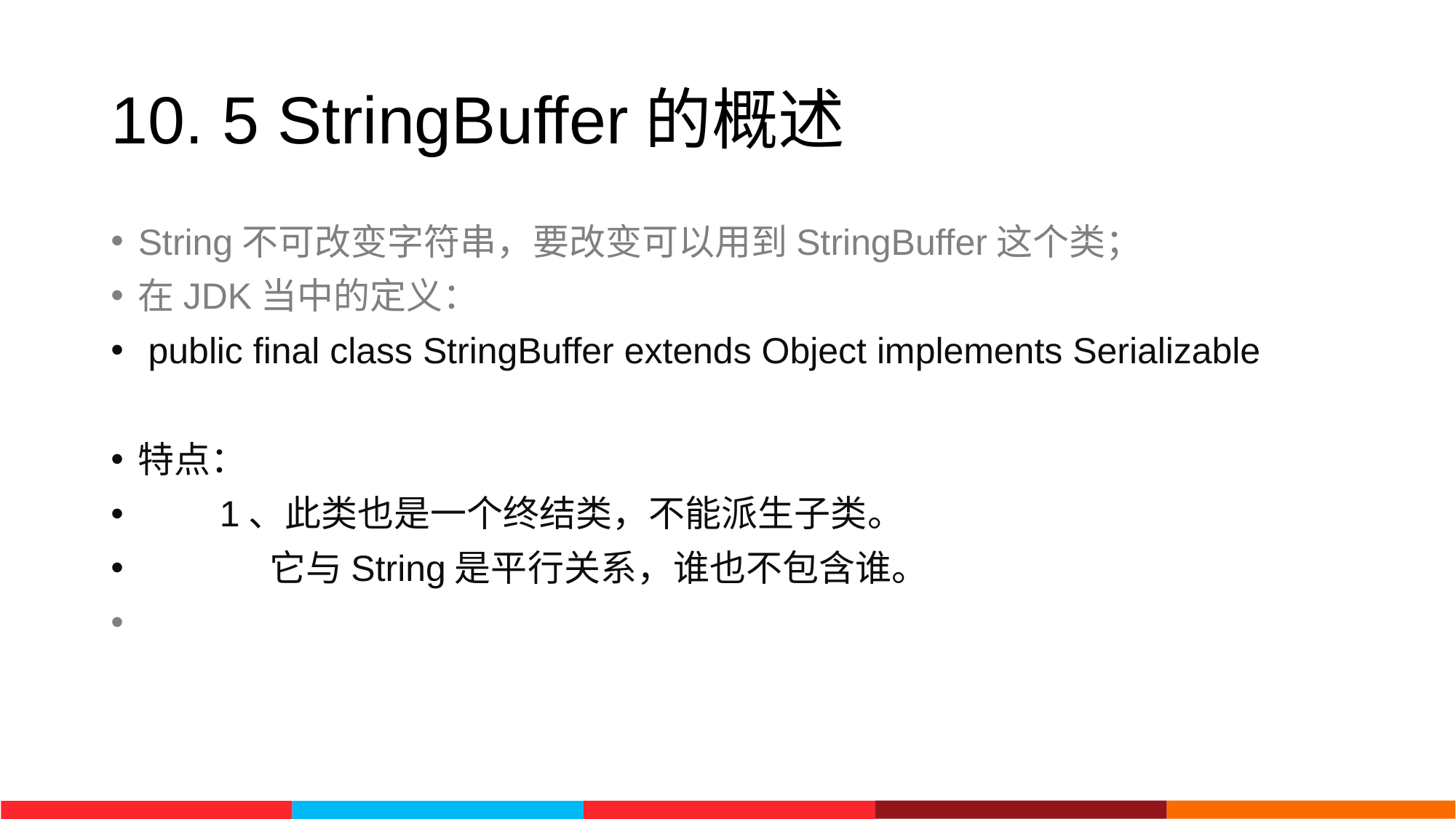

10. 5 StringBuffer的概述
String不可改变字符串，要改变可以用到StringBuffer这个类；
在JDK当中的定义：
 public final class StringBuffer extends Object implements Serializable

特点：
        1、此类也是一个终结类，不能派生子类。
               它与String是平行关系，谁也不包含谁。